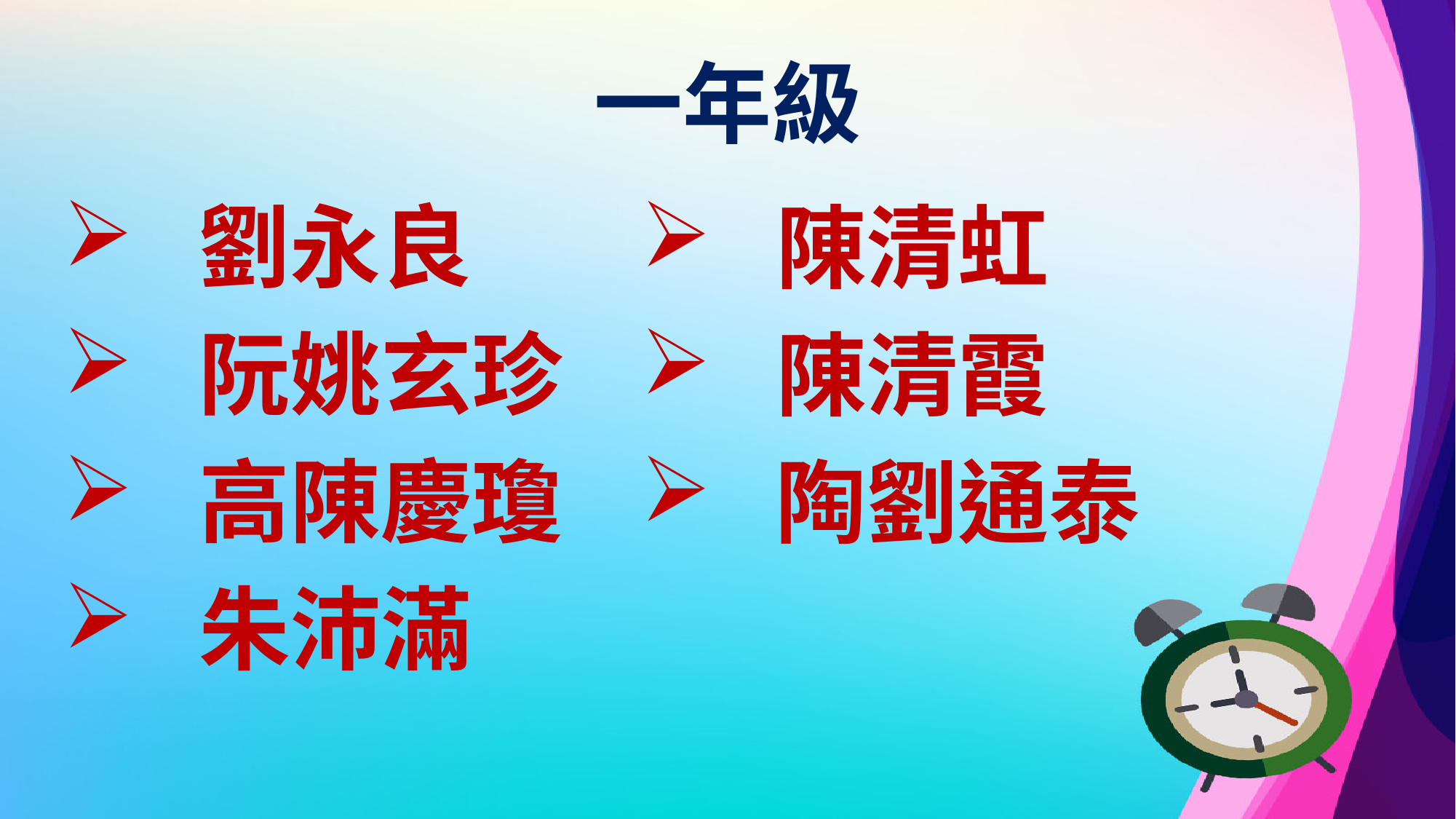

# 一年級
  劉永良
  阮姚玄珍
  高陳慶瓊
  朱沛滿
  陳清虹
  陳清霞
  陶劉通泰